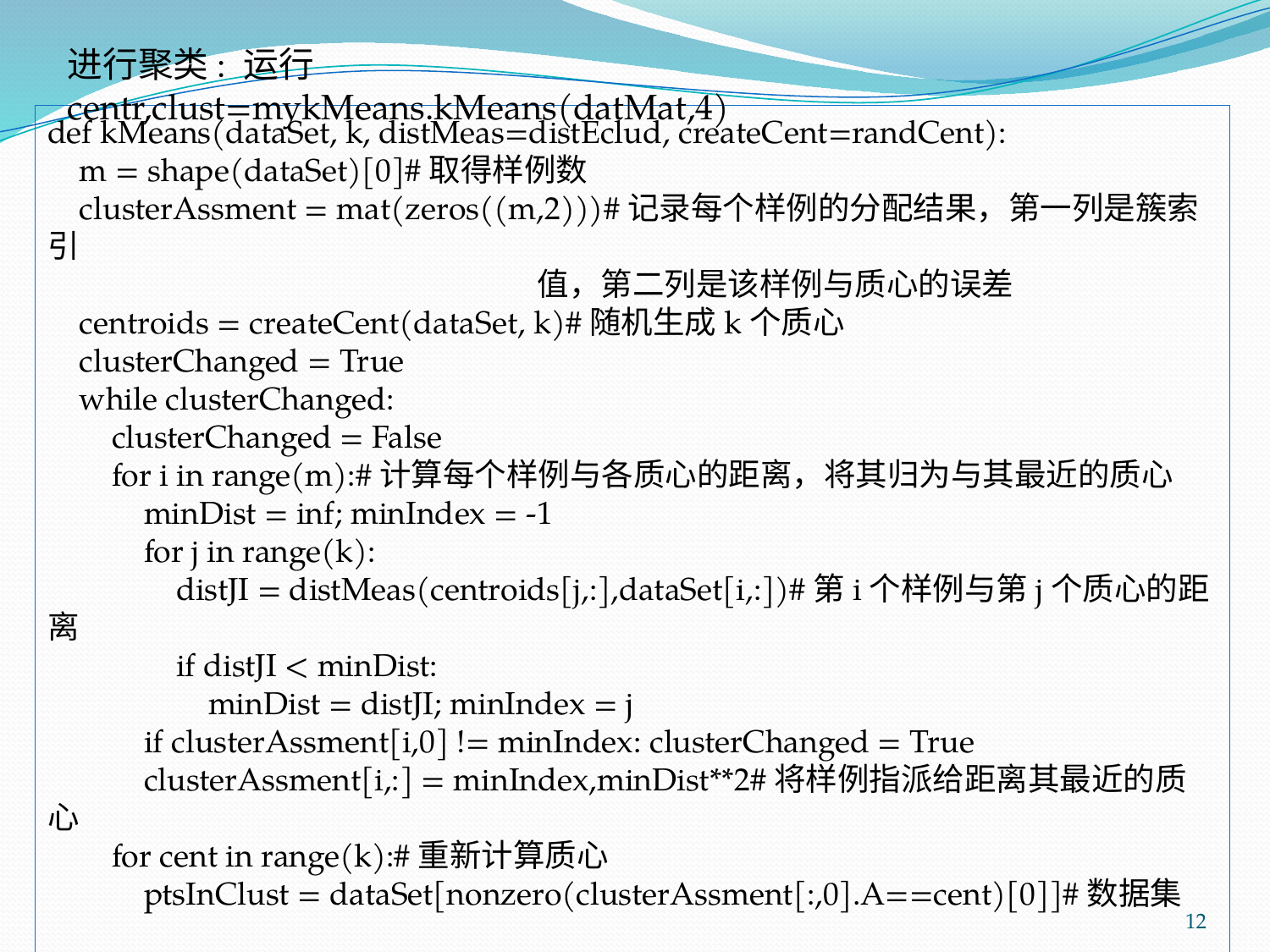

进行聚类: 运行centr,clust=mykMeans.kMeans(datMat,4)
def kMeans(dataSet, k, distMeas=distEclud, createCent=randCent):
    m = shape(dataSet)[0]#取得样例数
    clusterAssment = mat(zeros((m,2)))#记录每个样例的分配结果，第一列是簇索引
                                                                   值，第二列是该样例与质心的误差
    centroids = createCent(dataSet, k)#随机生成k个质心
    clusterChanged = True
    while clusterChanged:
        clusterChanged = False
        for i in range(m):#计算每个样例与各质心的距离，将其归为与其最近的质心
            minDist = inf; minIndex = -1
            for j in range(k):
                distJI = distMeas(centroids[j,:],dataSet[i,:])#第i个样例与第j个质心的距离
                if distJI < minDist:
                    minDist = distJI; minIndex = j
            if clusterAssment[i,0] != minIndex: clusterChanged = True
            clusterAssment[i,:] = minIndex,minDist**2#将样例指派给距离其最近的质心
        for cent in range(k):#重新计算质心
            ptsInClust = dataSet[nonzero(clusterAssment[:,0].A==cent)[0]]#数据集
                                              dataSet中所有分到簇cent的样例形成子集ptsInClust
            centroids[cent,:] = mean(ptsInClust, axis=0) #子集各列求均值作为新的质心
    return centroids, clusterAssment
12